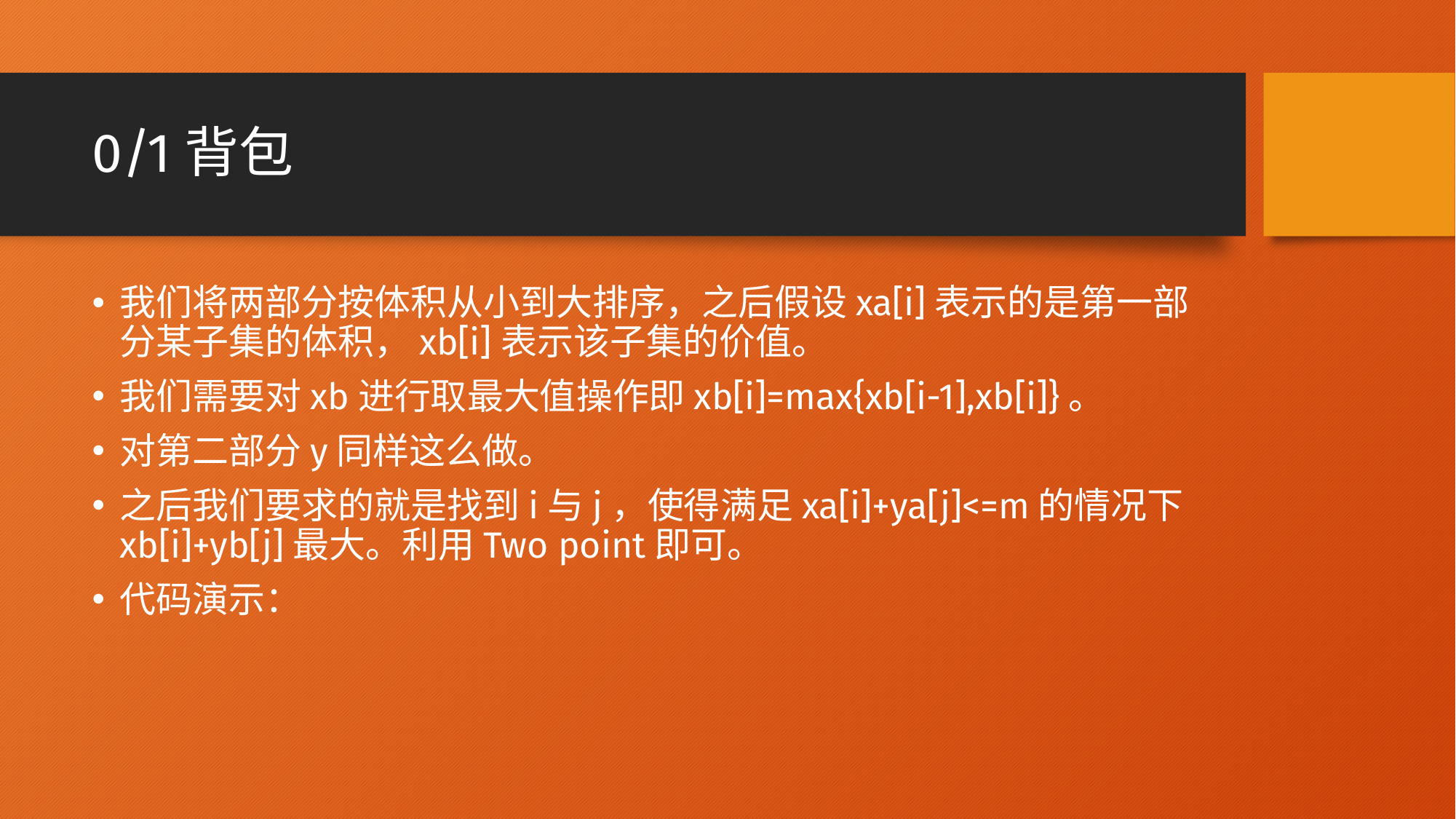

# 0/1背包
我们将两部分按体积从小到大排序，之后假设xa[i]表示的是第一部分某子集的体积，xb[i]表示该子集的价值。
我们需要对xb进行取最大值操作即xb[i]=max{xb[i-1],xb[i]}。
对第二部分y同样这么做。
之后我们要求的就是找到i与j，使得满足xa[i]+ya[j]<=m的情况下xb[i]+yb[j]最大。利用Two point即可。
代码演示：